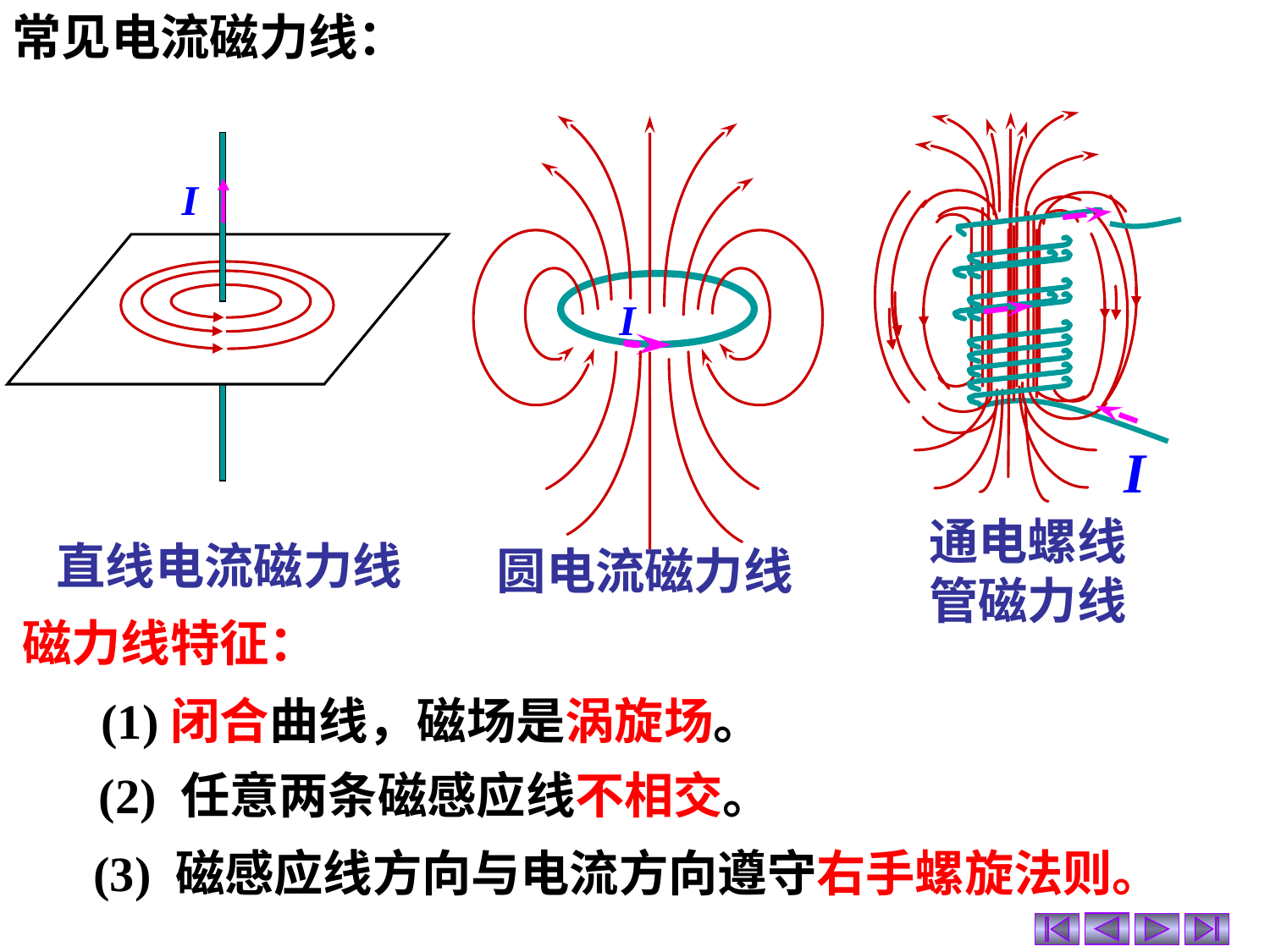

常见电流磁力线：

I

I

I

通电螺线管磁力线
直线电流磁力线
圆电流磁力线
磁力线特征：
(1)闭合曲线，磁场是涡旋场。
(2) 任意两条磁感应线不相交。
(3) 磁感应线方向与电流方向遵守右手螺旋法则。
16